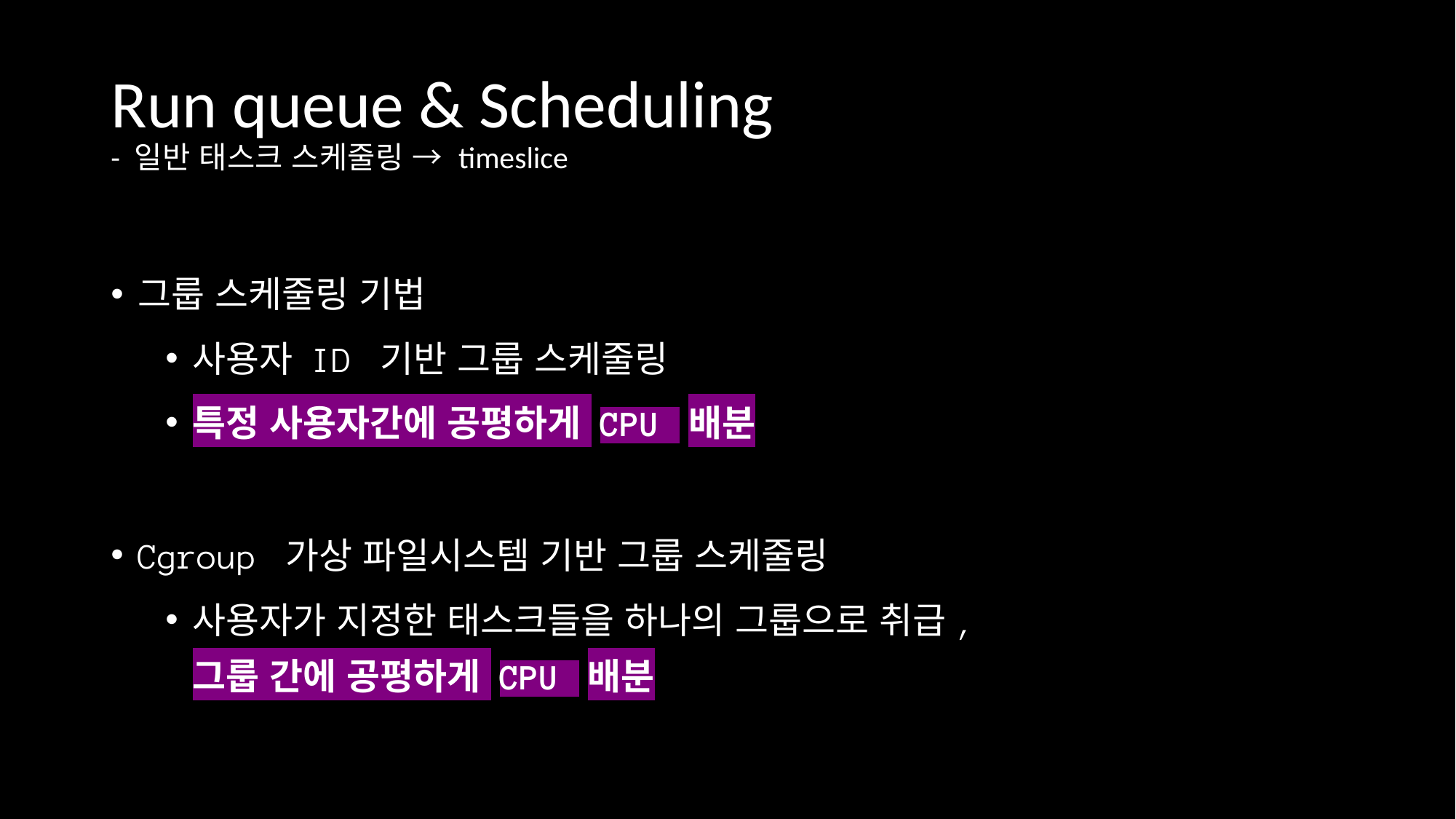

# Run queue & Scheduling - 일반 태스크 스케줄링 → timeslice
그룹 스케줄링 기법
사용자 ID 기반 그룹 스케줄링
특정 사용자간에 공평하게 CPU 배분

Cgroup 가상 파일시스템 기반 그룹 스케줄링
사용자가 지정한 태스크들을 하나의 그룹으로 취급,
그룹 간에 공평하게 CPU 배분